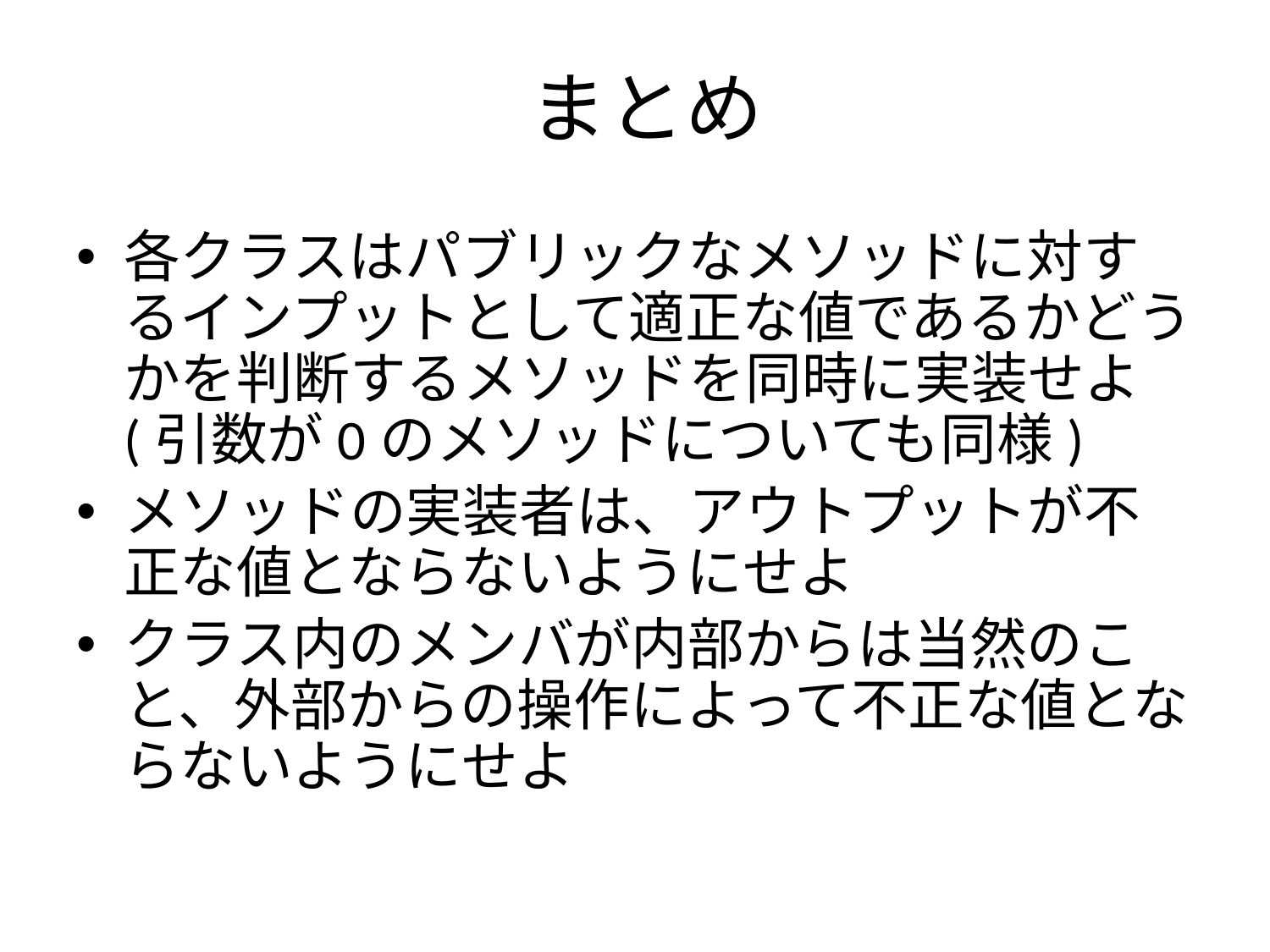

# まとめ
各クラスはパブリックなメソッドに対するインプットとして適正な値であるかどうかを判断するメソッドを同時に実装せよ(引数が0のメソッドについても同様)
メソッドの実装者は、アウトプットが不正な値とならないようにせよ
クラス内のメンバが内部からは当然のこと、外部からの操作によって不正な値とならないようにせよ